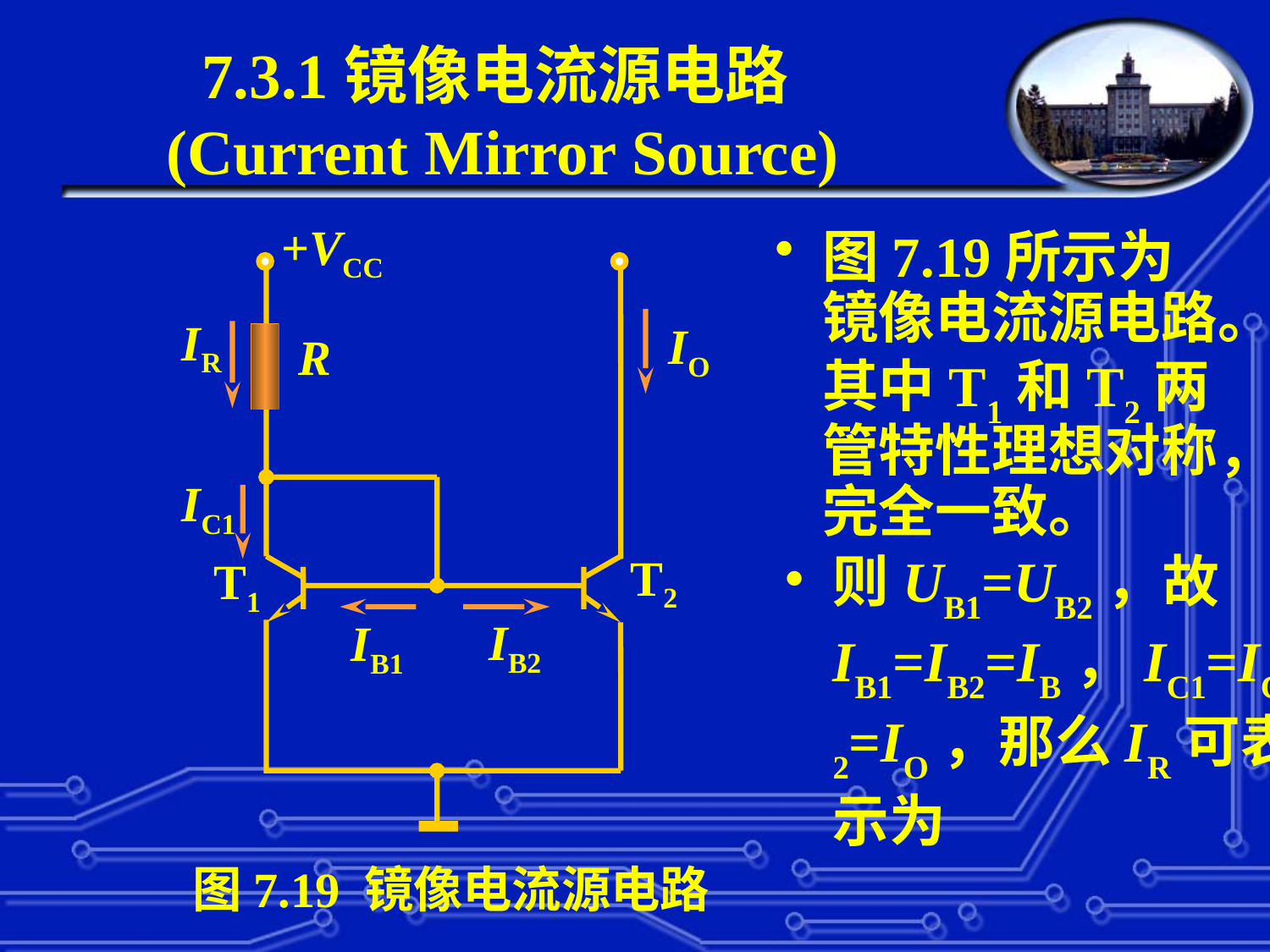

# 7.3.1镜像电流源电路(Current Mirror Source)
+VCC

IR

IO
R

IC1

T2
T1

IB2
IB1

图7.19 镜像电流源电路
图7.19所示为镜像电流源电路。其中T1和T2两管特性理想对称，完全一致。
则UB1=UB2，故IB1=IB2=IB，IC1=IC2=IO，那么IR可表示为